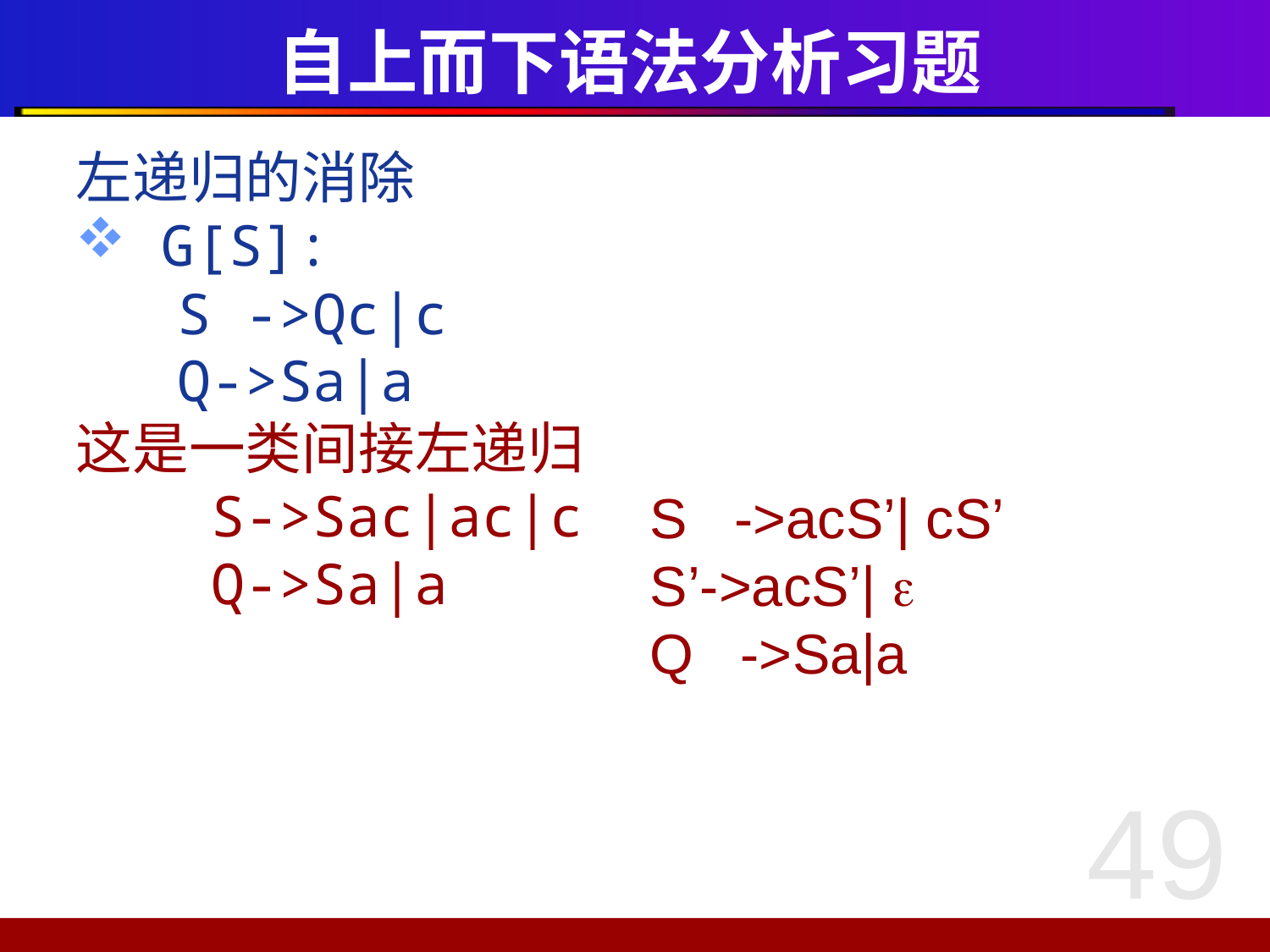

# 自上而下语法分析习题
左递归的消除
 G[S]:
   S ->Qc|c
   Q->Sa|a
这是一类间接左递归
    S->Sac|ac|c
    Q->Sa|a

S   ->acS’| cS’
S’->acS’| ε
Q   ->Sa|a
49